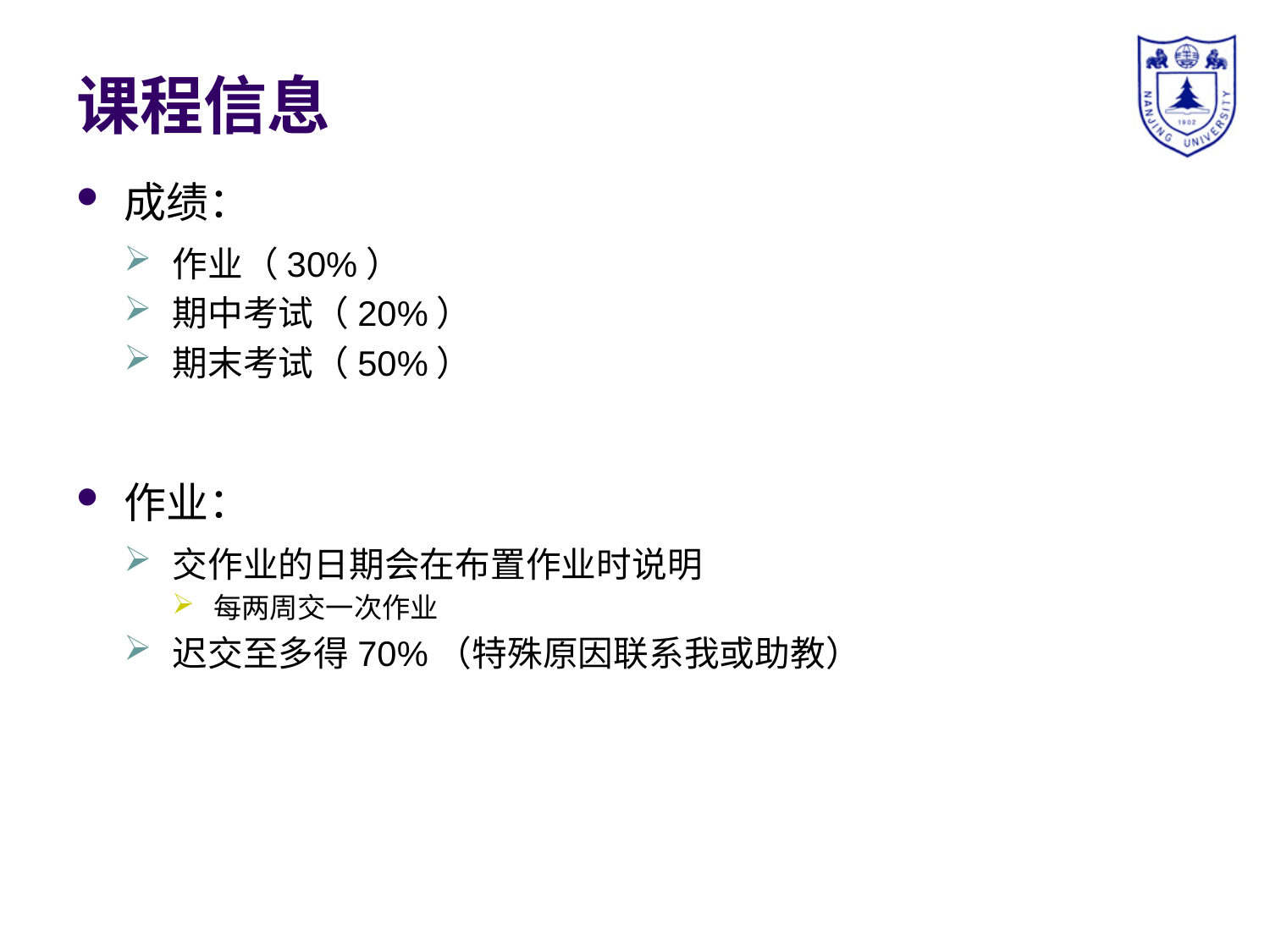

# 课程信息
成绩：
作业（30%）
期中考试（20%）
期末考试（50%）

作业：
交作业的日期会在布置作业时说明
每两周交一次作业
迟交至多得70%（特殊原因联系我或助教）

3